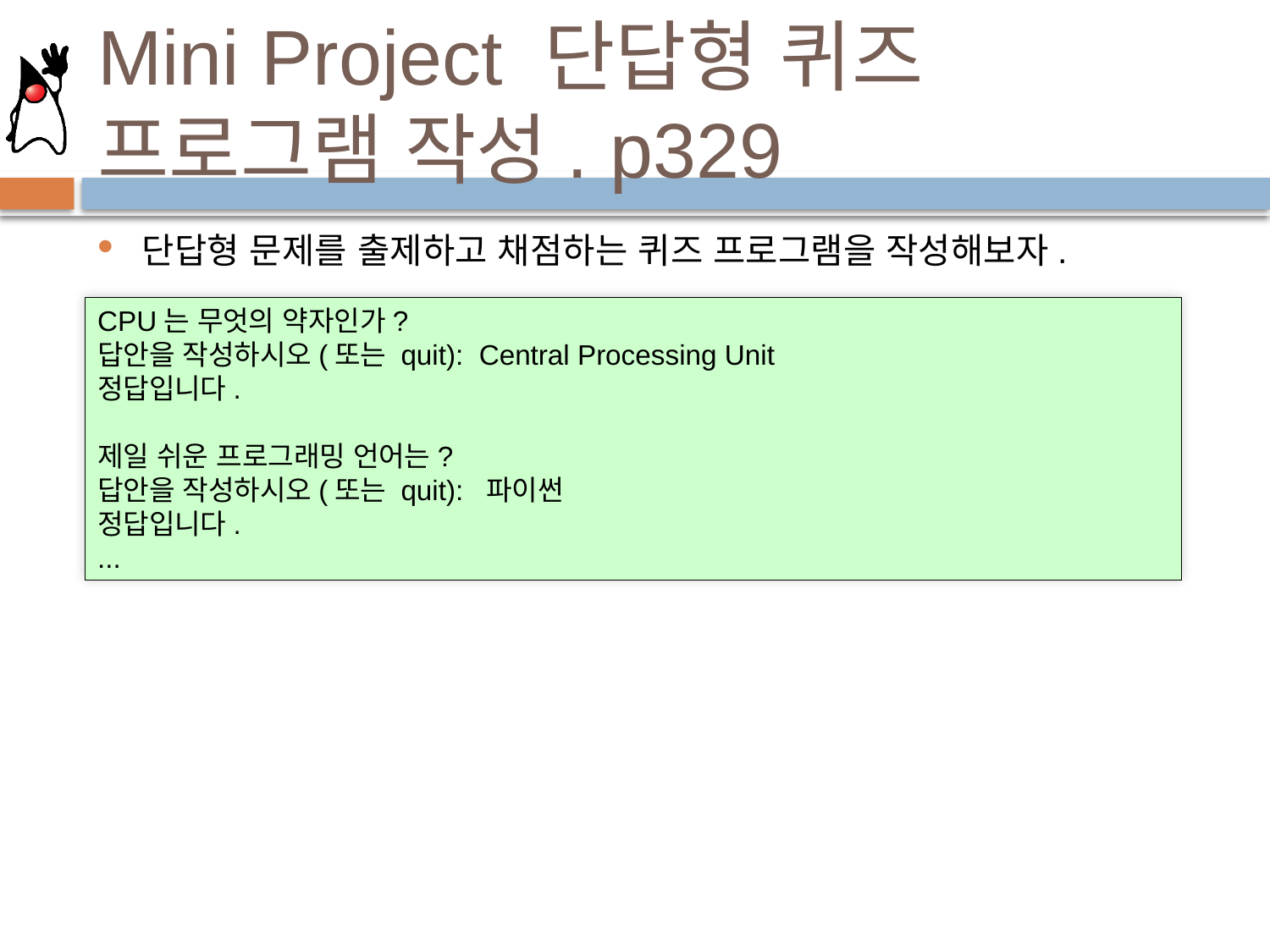

# Mini Project 단답형 퀴즈 프로그램 작성. p329
단답형 문제를 출제하고 채점하는 퀴즈 프로그램을 작성해보자.
CPU는 무엇의 약자인가?
답안을 작성하시오(또는 quit):  Central Processing Unit
정답입니다.

제일 쉬운 프로그래밍 언어는?
답안을 작성하시오(또는 quit):  파이썬
정답입니다.
...